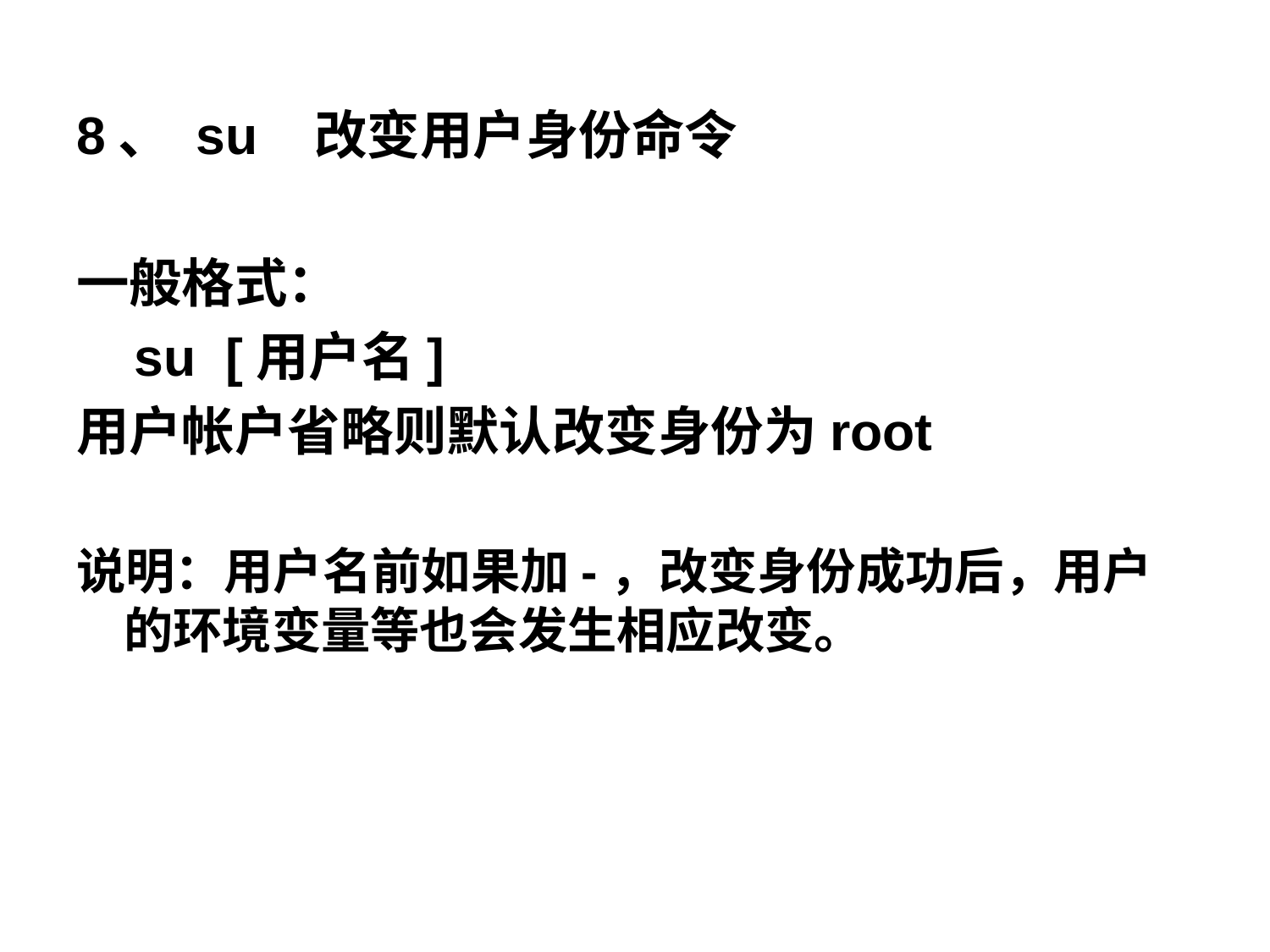

# 8、 su   改变用户身份命令

一般格式：
    su  [用户名]
用户帐户省略则默认改变身份为root

说明：用户名前如果加-，改变身份成功后，用户的环境变量等也会发生相应改变。